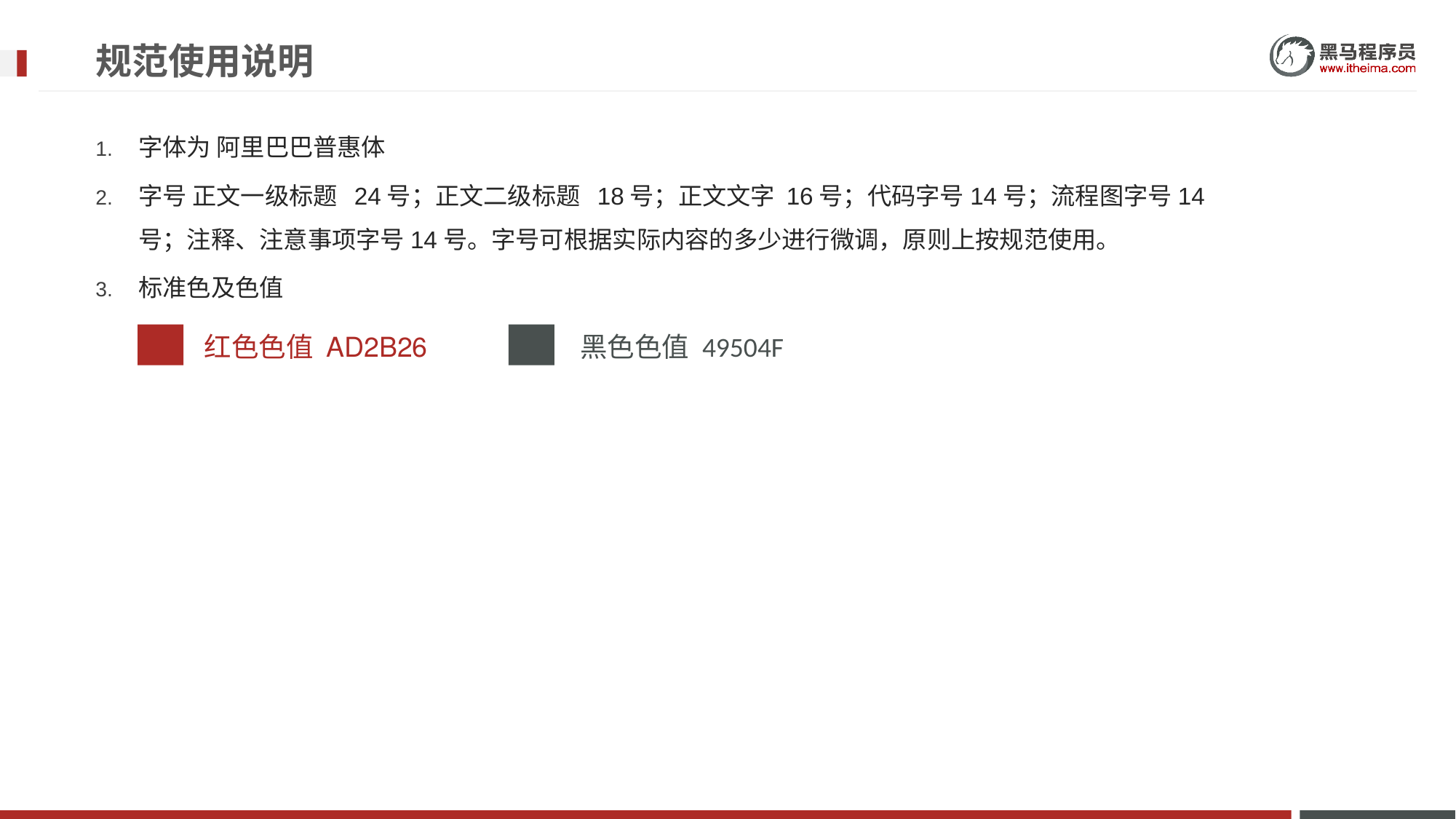

# 规范使用说明
字体为 阿里巴巴普惠体
字号 正文一级标题  24号；正文二级标题  18号；正文文字 16号；代码字号14号；流程图字号14号；注释、注意事项字号14号。字号可根据实际内容的多少进行微调，原则上按规范使用。
标准色及色值

红色色值 AD2B26
黑色色值 49504F